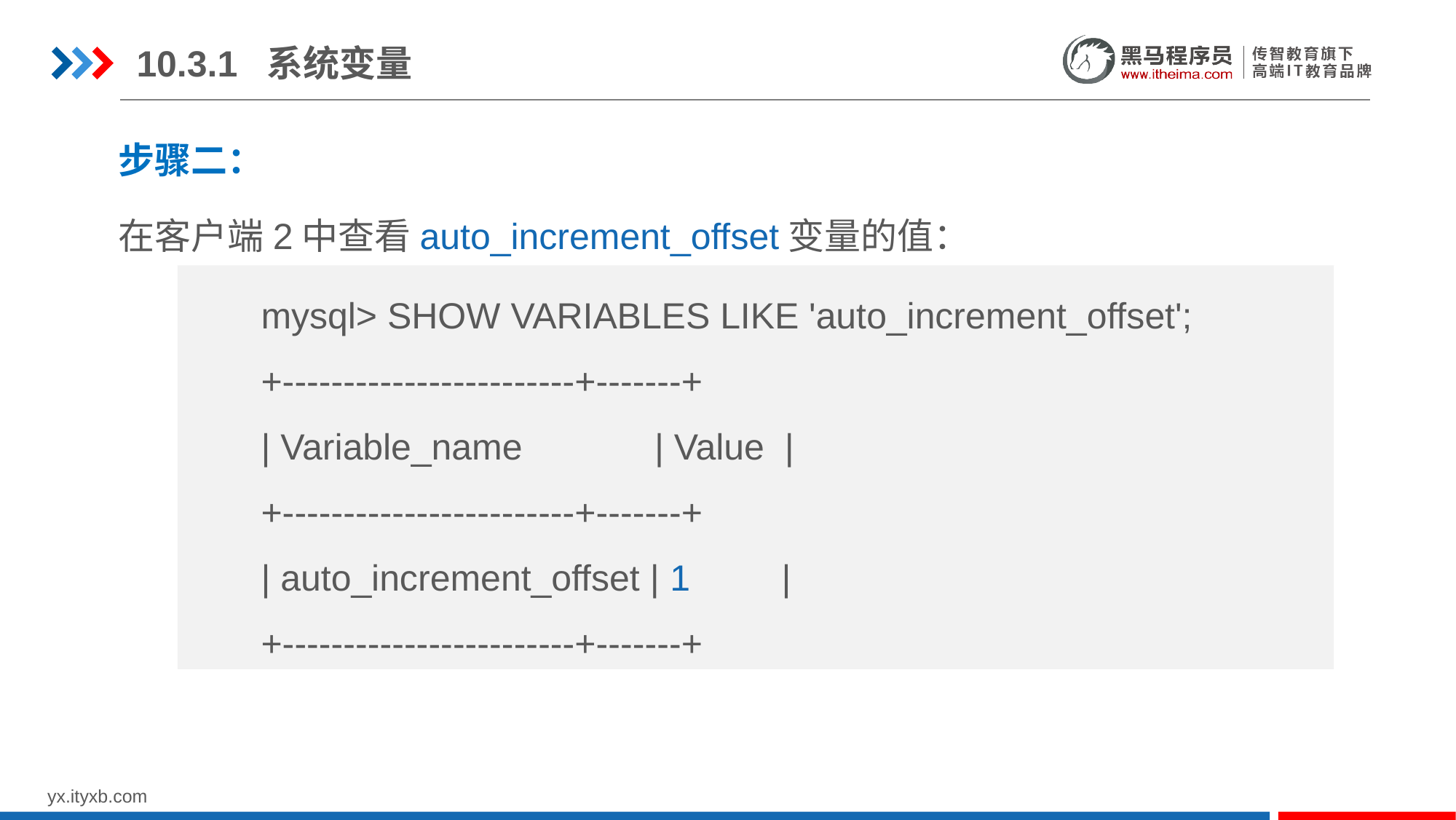

10.3.1  系统变量
步骤二：
在客户端2中查看auto_increment_offset变量的值：
mysql> SHOW VARIABLES LIKE 'auto_increment_offset';
+------------------------+-------+
| Variable_name             | Value  |
+------------------------+-------+
| auto_increment_offset | 1         |
+------------------------+-------+